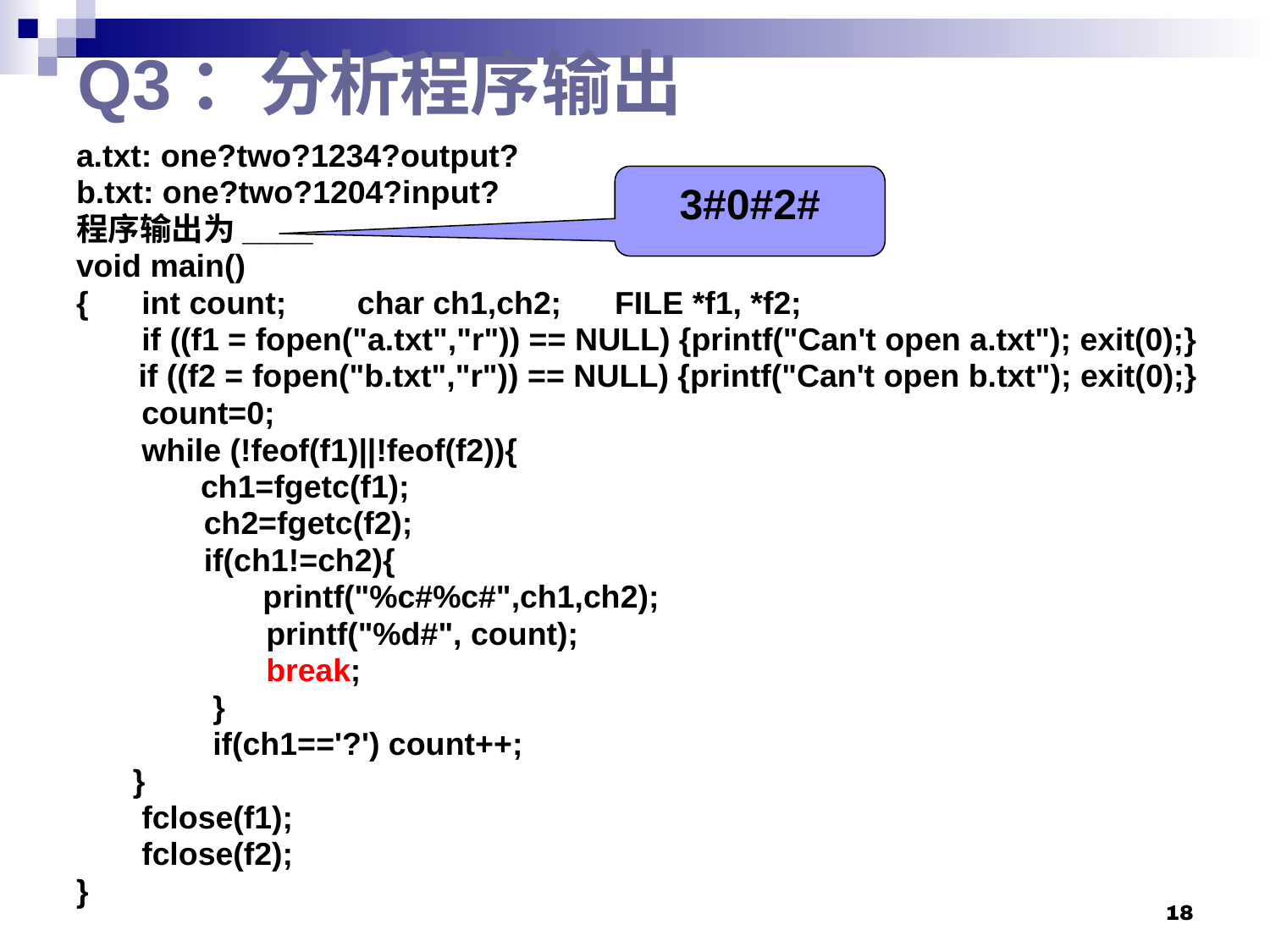

# Q3：分析程序输出
a.txt: one?two?1234?output?
b.txt: one?two?1204?input?
程序输出为____
void main()
{      int count;        char ch1,ch2;      FILE *f1, *f2;
	  if ((f1 = fopen("a.txt","r")) == NULL) {printf("Can't open a.txt"); exit(0);}
       if ((f2 = fopen("b.txt","r")) == NULL) {printf("Can't open b.txt"); exit(0);}
	  count=0;
	  while (!feof(f1)||!feof(f2)){
              ch1=fgetc(f1);
	         ch2=fgetc(f2);
	         if(ch1!=ch2){
                     printf("%c#%c#",ch1,ch2);
	                printf("%d#", count);
	                break;
	          }
	          if(ch1=='?') count++;
	 }
	  fclose(f1);
	  fclose(f2);
}
3#0#2#

18